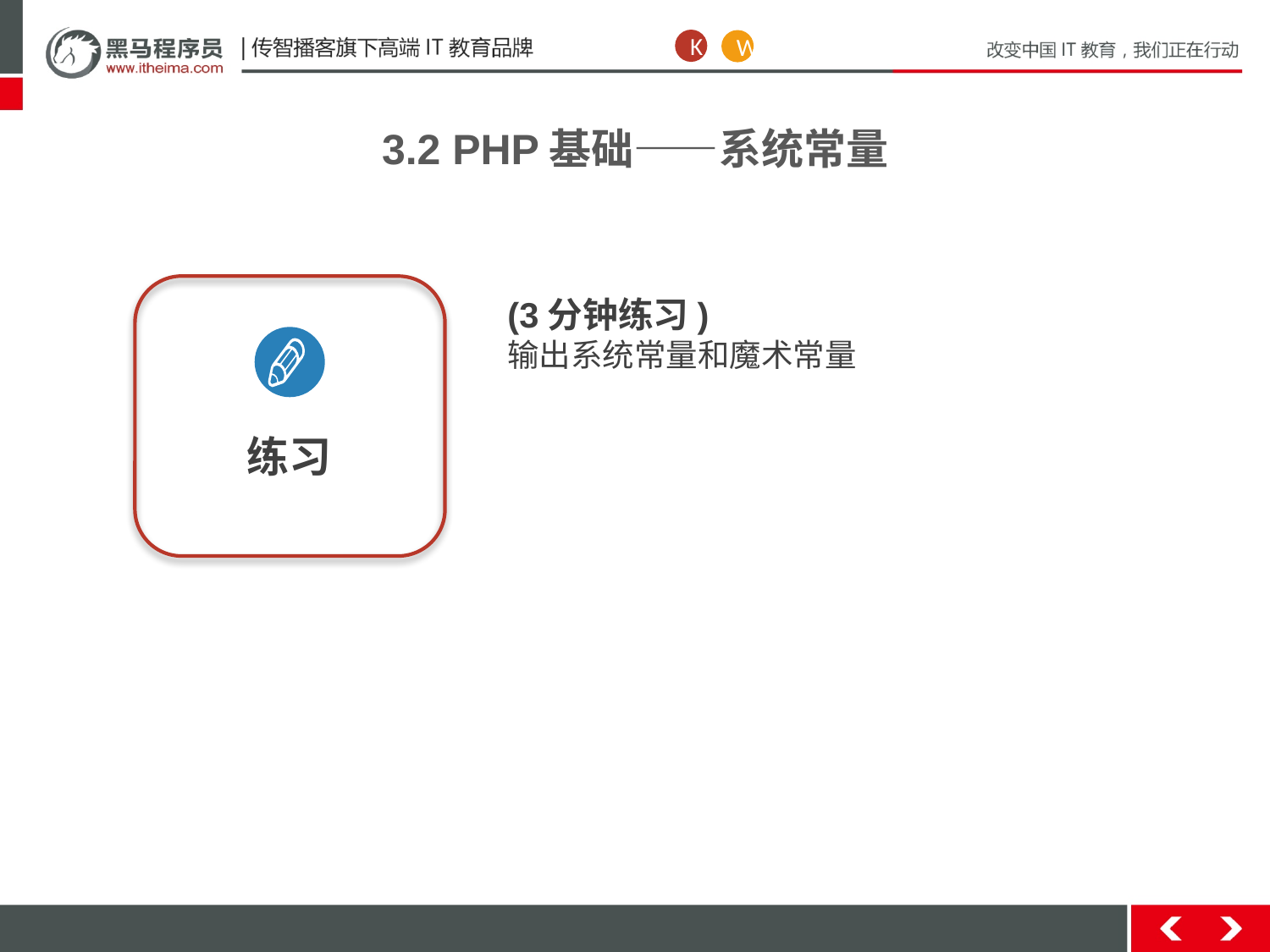

K
W
3.2 PHP基础——系统常量

练习
(3分钟练习)
输出系统常量和魔术常量